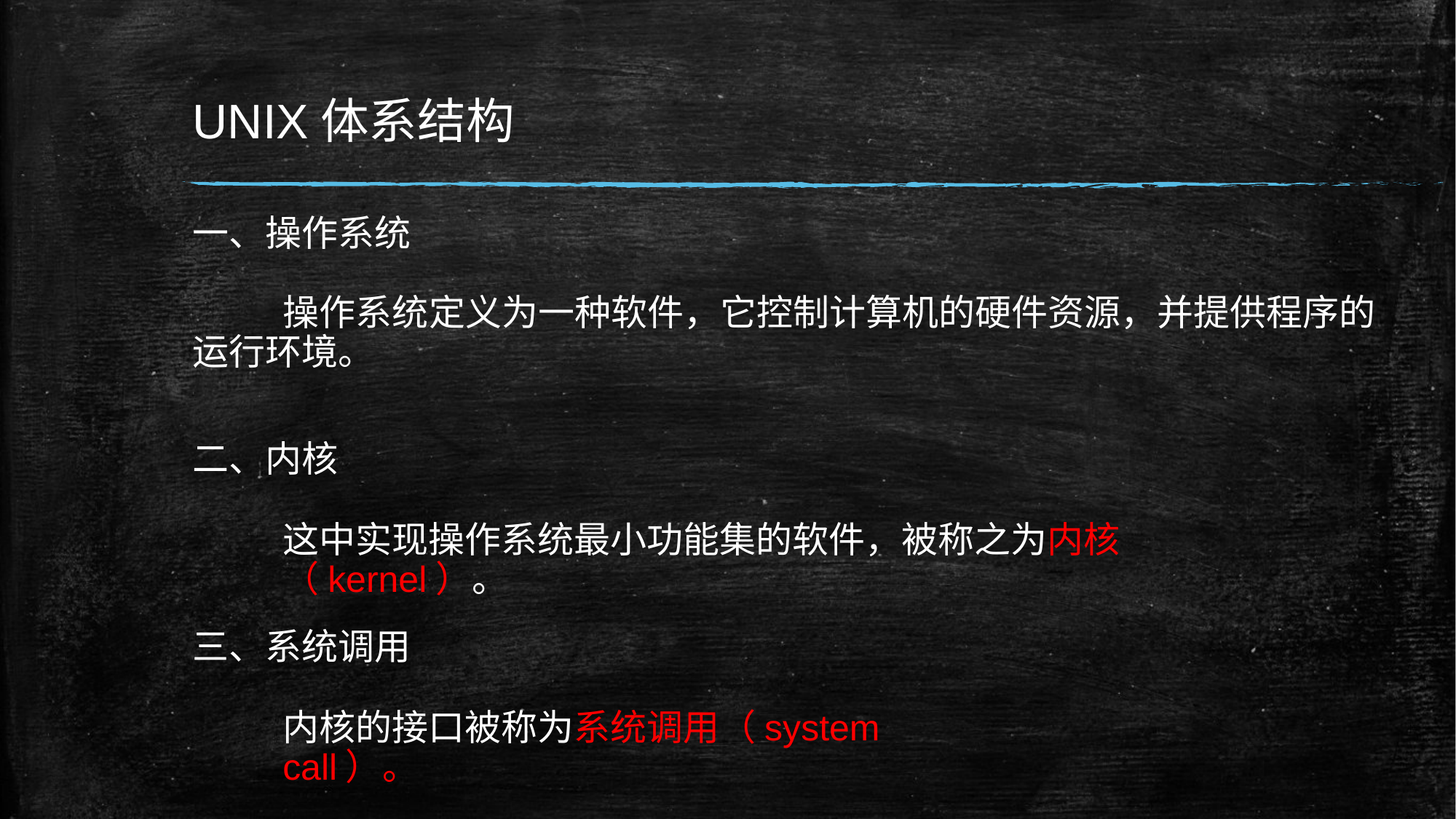

# UNIX体系结构
一、操作系统
          操作系统定义为一种软件，它控制计算机的硬件资源，并提供程序的运行环境。
二、内核
这中实现操作系统最小功能集的软件，被称之为内核（kernel）。
三、系统调用
内核的接口被称为系统调用（system call）。